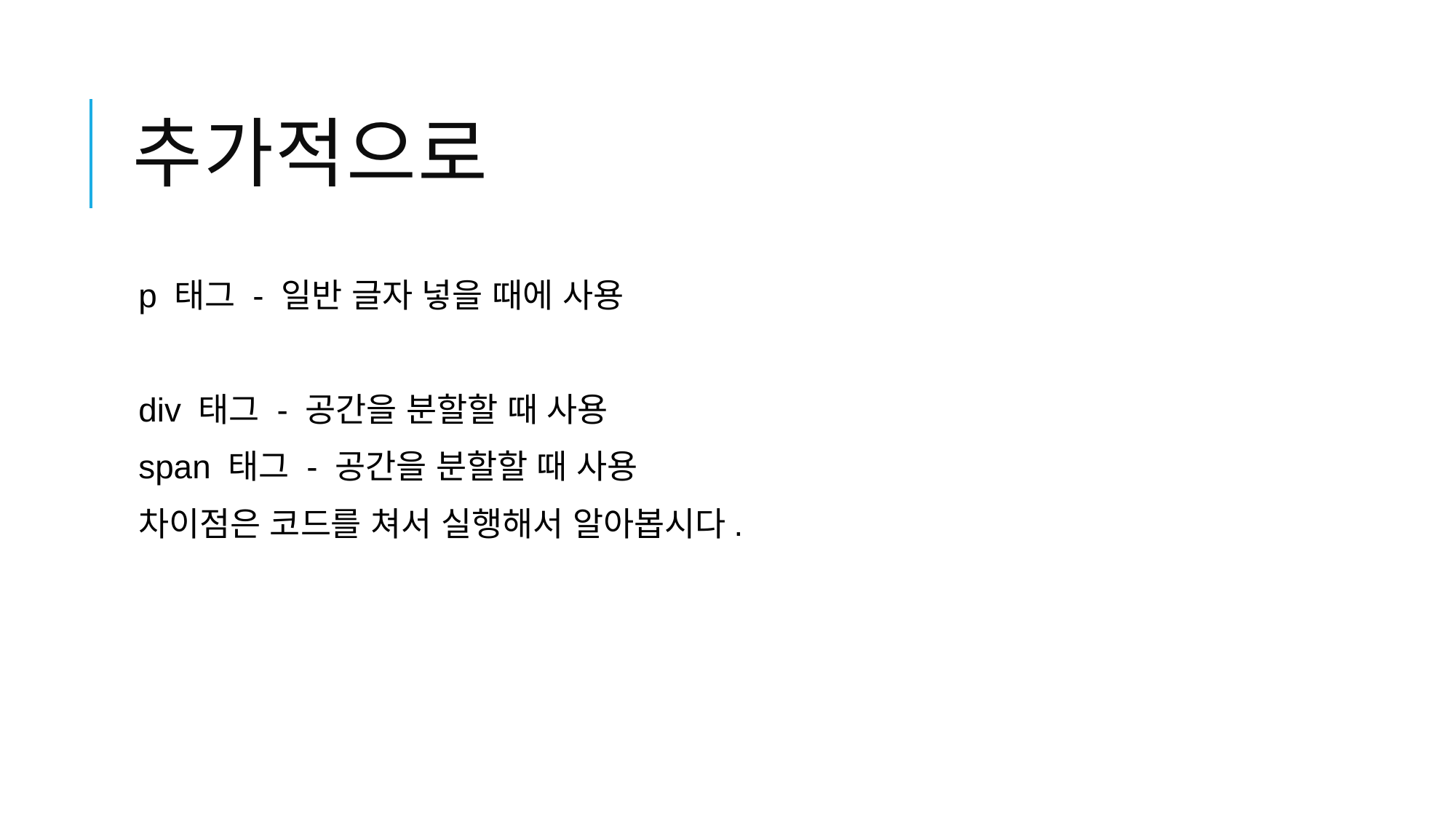

# 추가적으로
p 태그 - 일반 글자 넣을 때에 사용

div 태그 - 공간을 분할할 때 사용
span 태그 - 공간을 분할할 때 사용
차이점은 코드를 쳐서 실행해서 알아봅시다.